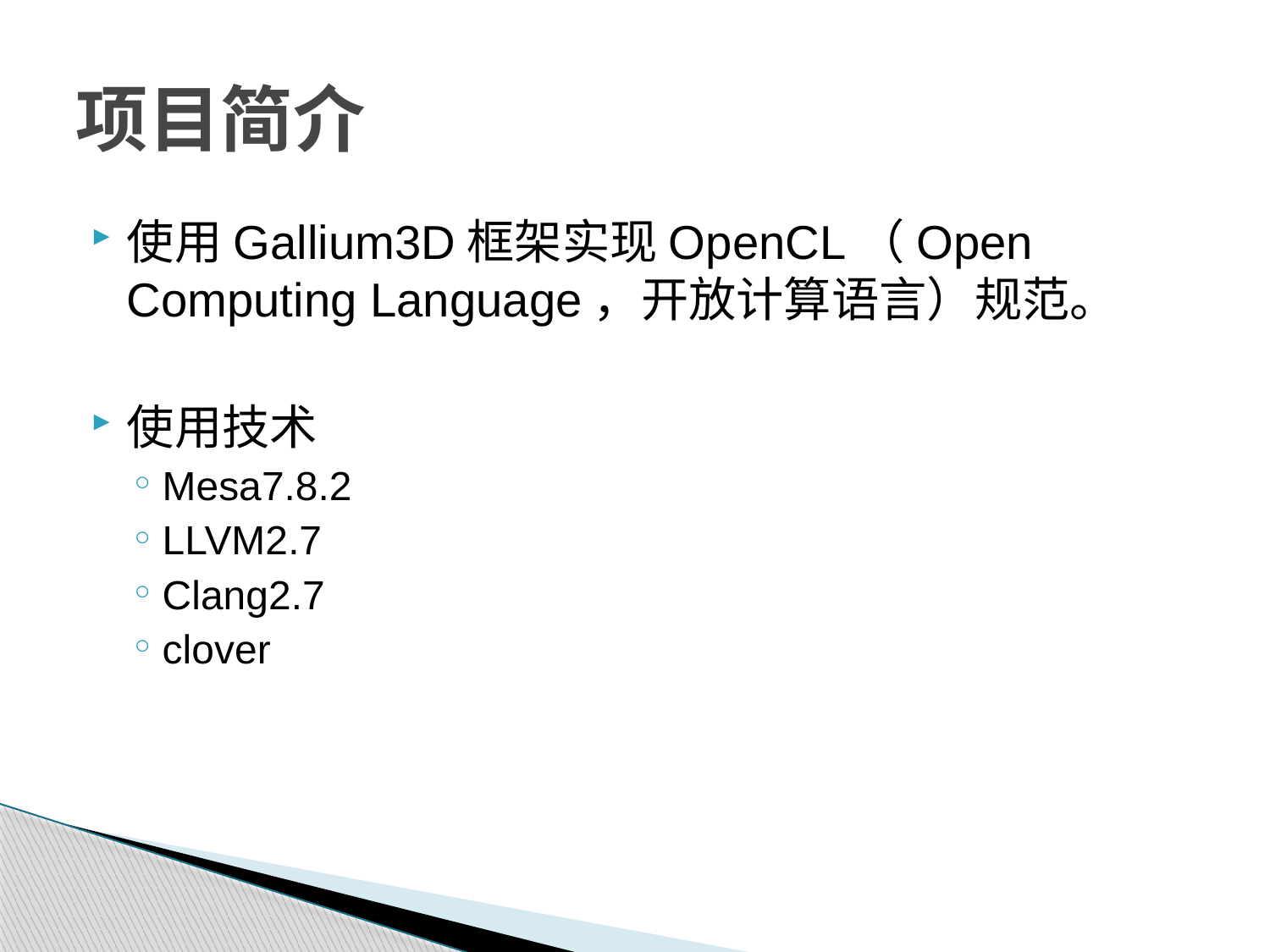

# 项目简介
使用Gallium3D框架实现OpenCL（Open Computing Language，开放计算语言）规范。

使用技术
Mesa7.8.2
LLVM2.7
Clang2.7
clover